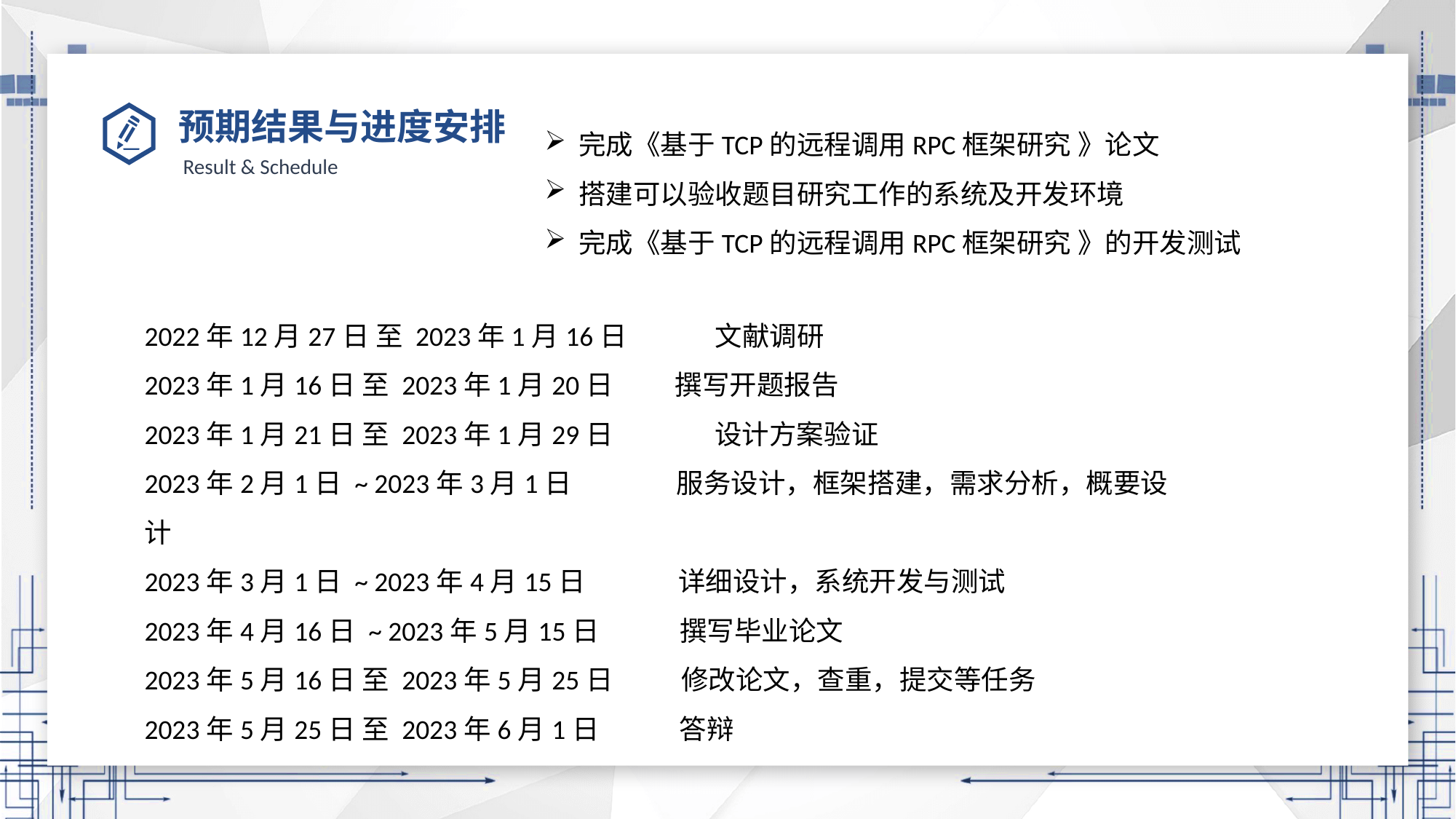

# 预期结果与进度安排
完成《基于TCP的远程调用RPC框架研究 》论文
搭建可以验收题目研究工作的系统及开发环境
完成《基于TCP的远程调用RPC框架研究 》的开发测试
Result & Schedule
2022年12月27日 至 2023年1月16日	    文献调研
2023年1月16日 至 2023年1月20日          撰写开题报告
2023年1月21日 至 2023年1月29日	    设计方案验证
2023年2月1日 ~ 2023年3月1日                 服务设计，框架搭建，需求分析，概要设计
2023年3月1日 ~ 2023年4月15日               详细设计，系统开发与测试
2023年4月16日 ~ 2023年5月15日             撰写毕业论文
2023年5月16日 至 2023年5月25日           修改论文，查重，提交等任务
2023年5月25日 至 2023年6月1日             答辩